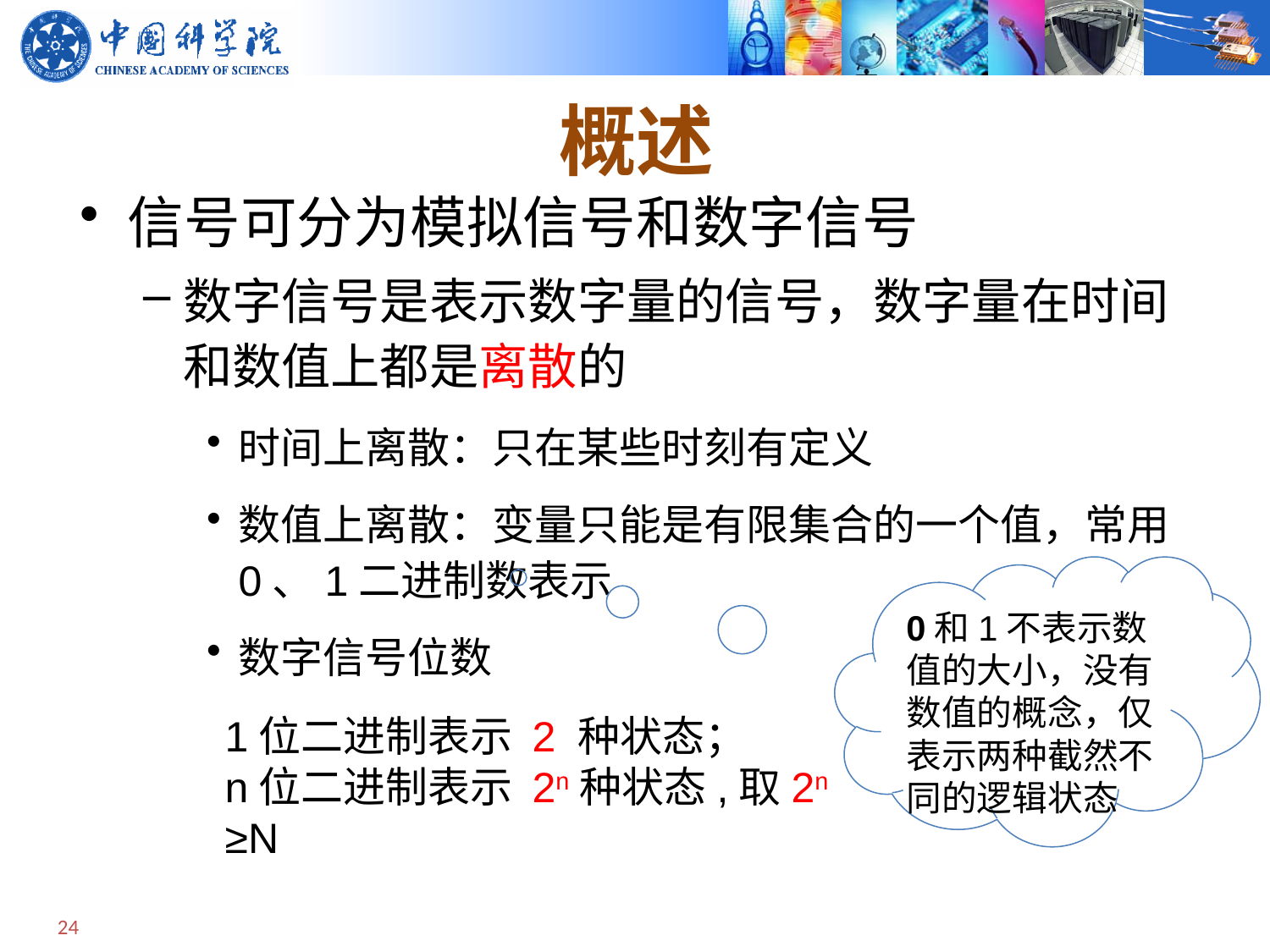

# 概述
信号可分为模拟信号和数字信号
数字信号是表示数字量的信号，数字量在时间和数值上都是离散的
时间上离散：只在某些时刻有定义
数值上离散：变量只能是有限集合的一个值，常用0、1二进制数表示
数字信号位数
0和1不表示数值的大小，没有数值的概念，仅表示两种截然不同的逻辑状态
1位二进制表示 2 种状态；
n位二进制表示 2n种状态,取2n ≥N